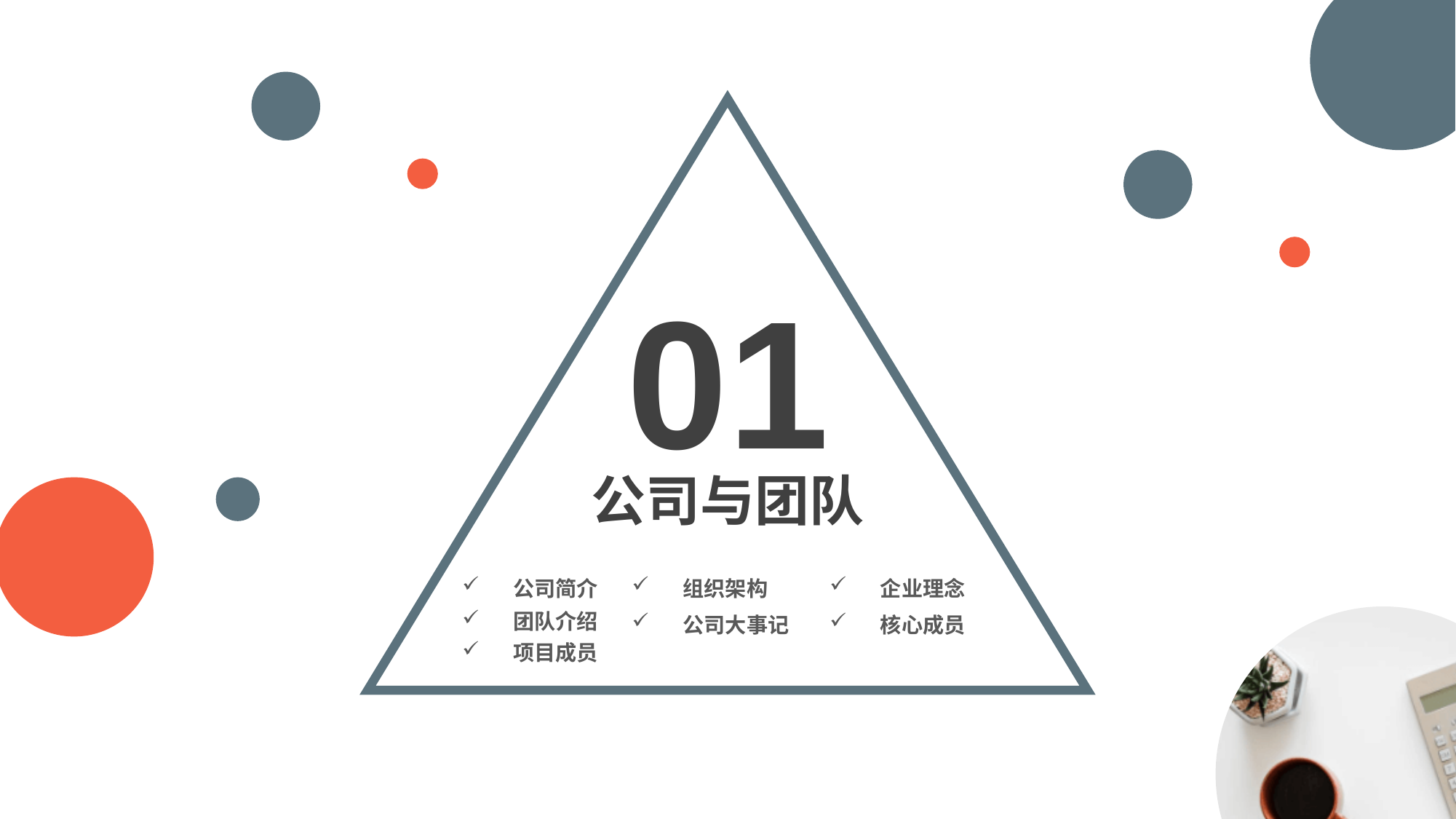

01
公司与团队

 企业理念
 公司简介
 组织架构
 团队介绍
 核心成员

 公司大事记
 项目成员